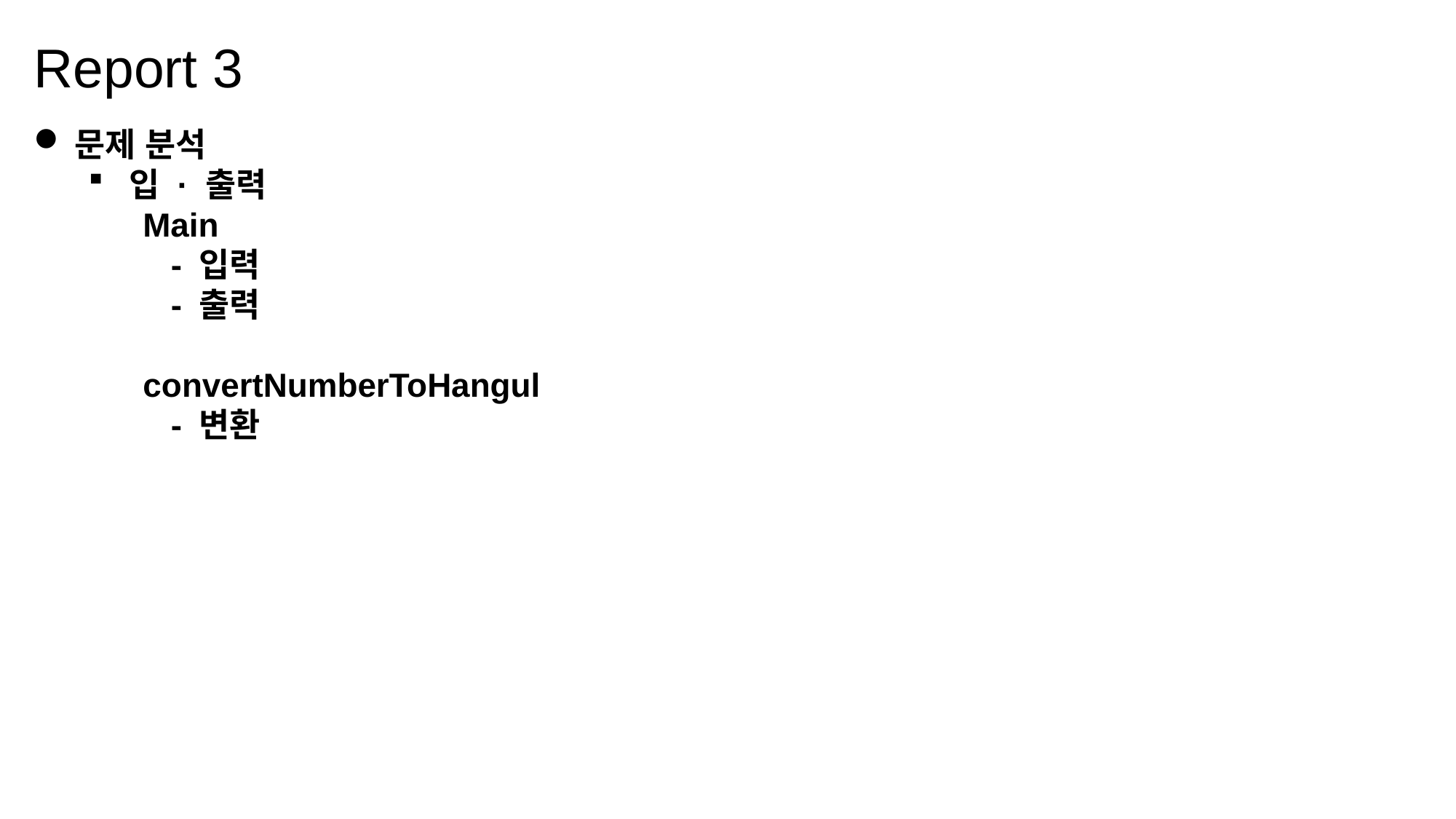

Report 3
문제 분석
입 · 출력
Main
   - 입력
   - 출력

convertNumberToHangul
   - 변환